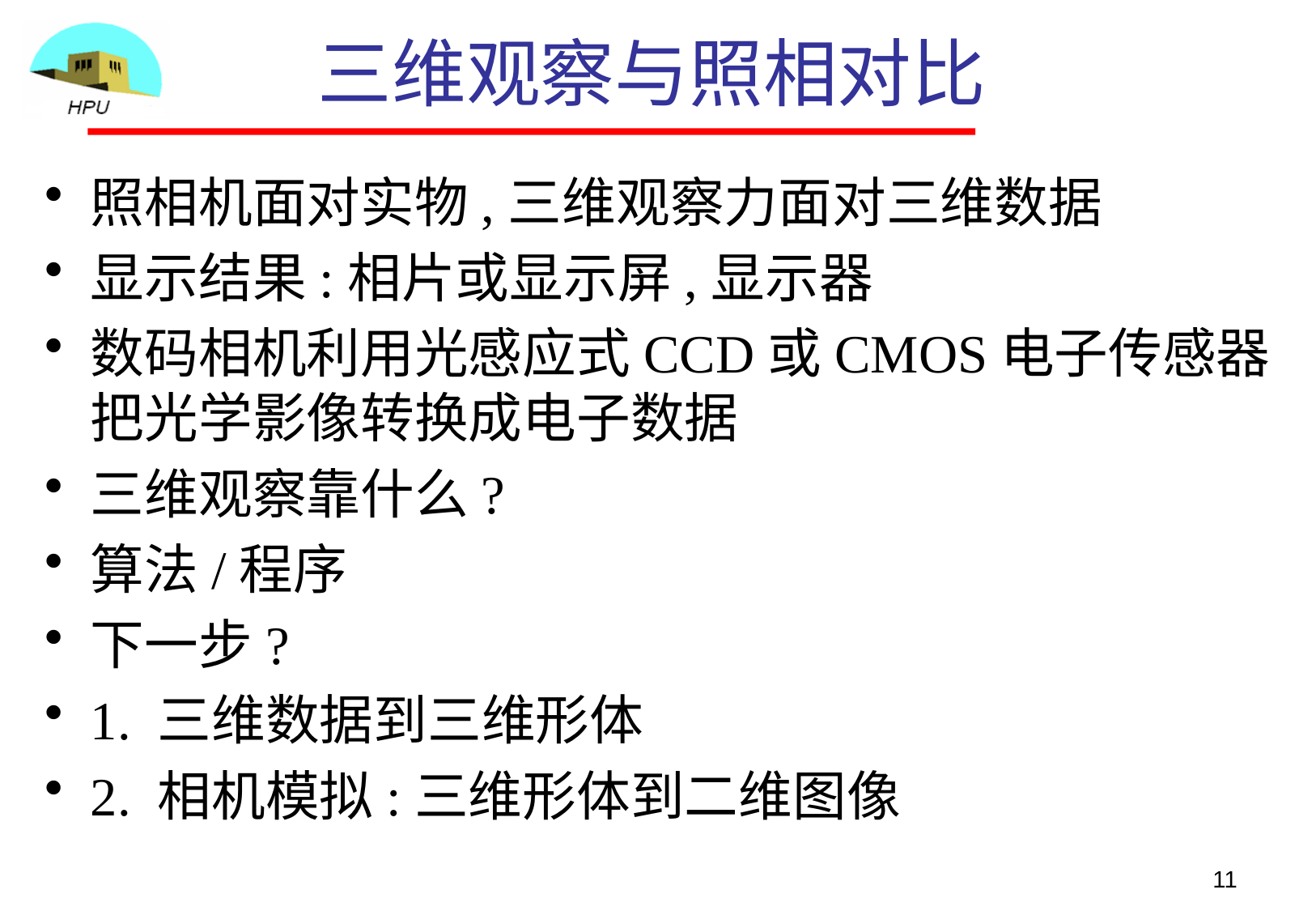

# 三维观察与照相对比
照相机面对实物,三维观察力面对三维数据
显示结果:相片或显示屏,显示器
数码相机利用光感应式CCD或CMOS电子传感器把光学影像转换成电子数据
三维观察靠什么?
算法/程序
下一步?
1. 三维数据到三维形体
2. 相机模拟:三维形体到二维图像
11